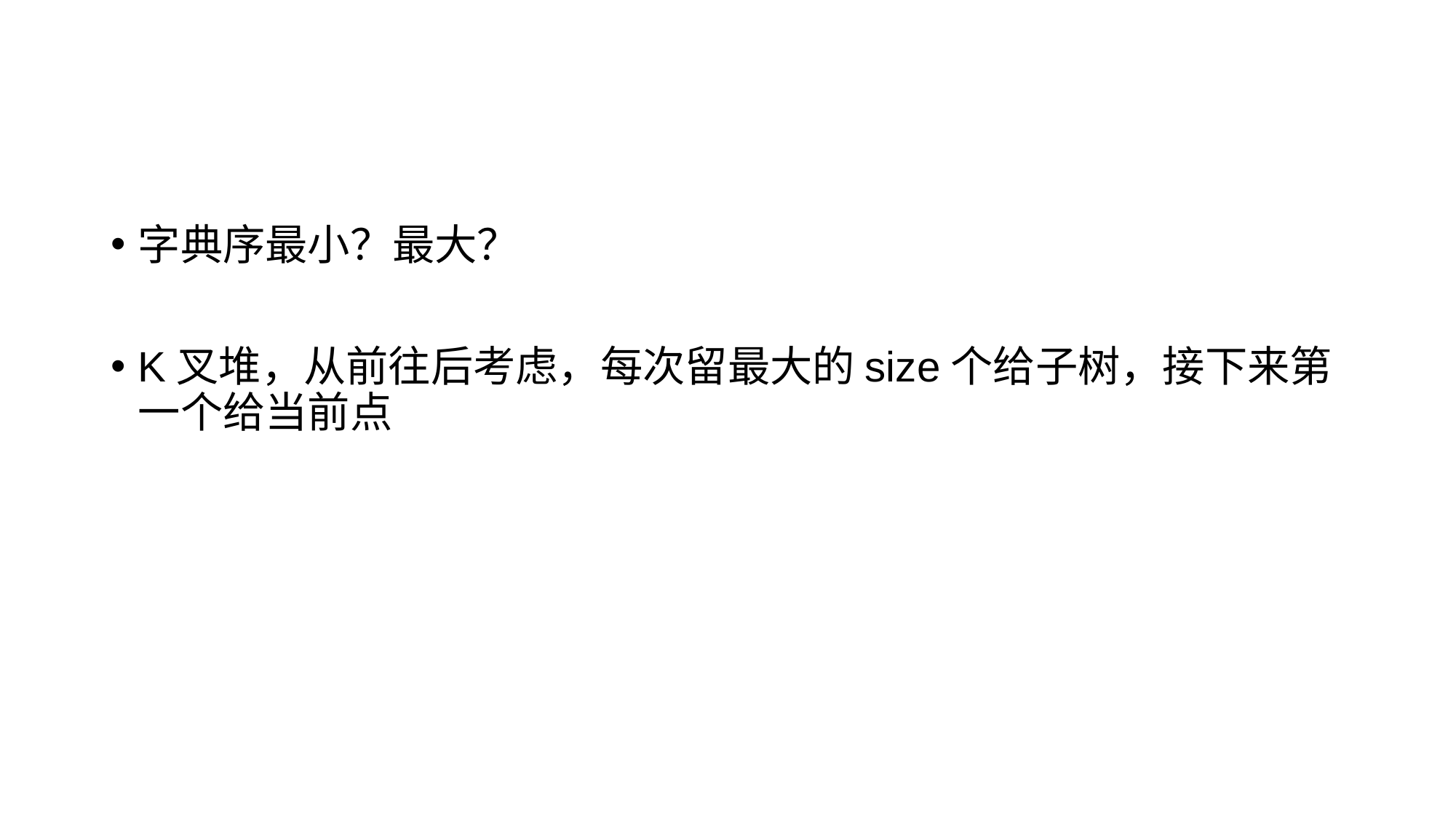

字典序最小？最大？

K叉堆，从前往后考虑，每次留最大的size个给子树，接下来第一个给当前点